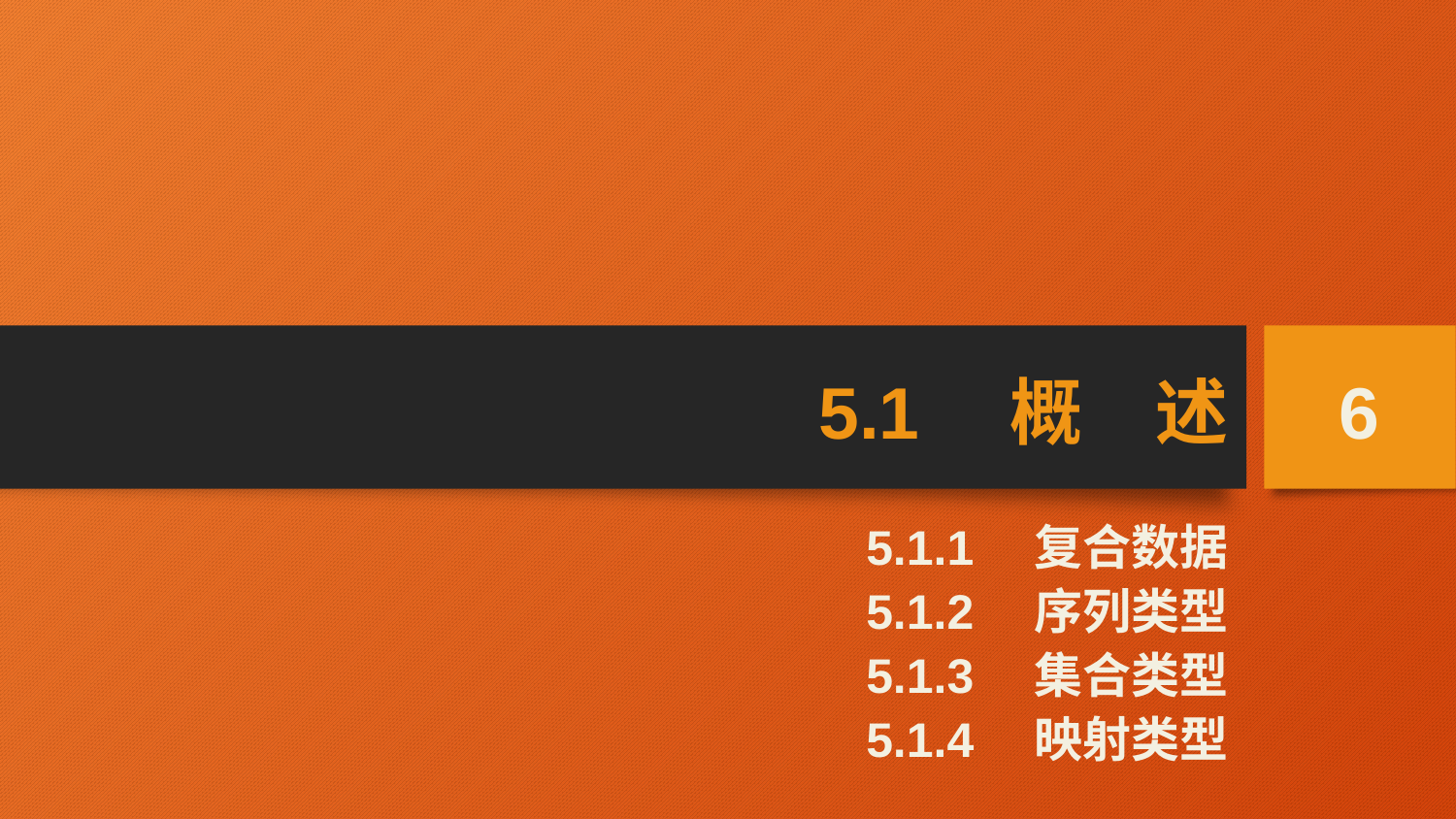

# 5.1　概　述
6
5.1.1　复合数据
5.1.2　序列类型
5.1.3　集合类型
5.1.4　映射类型